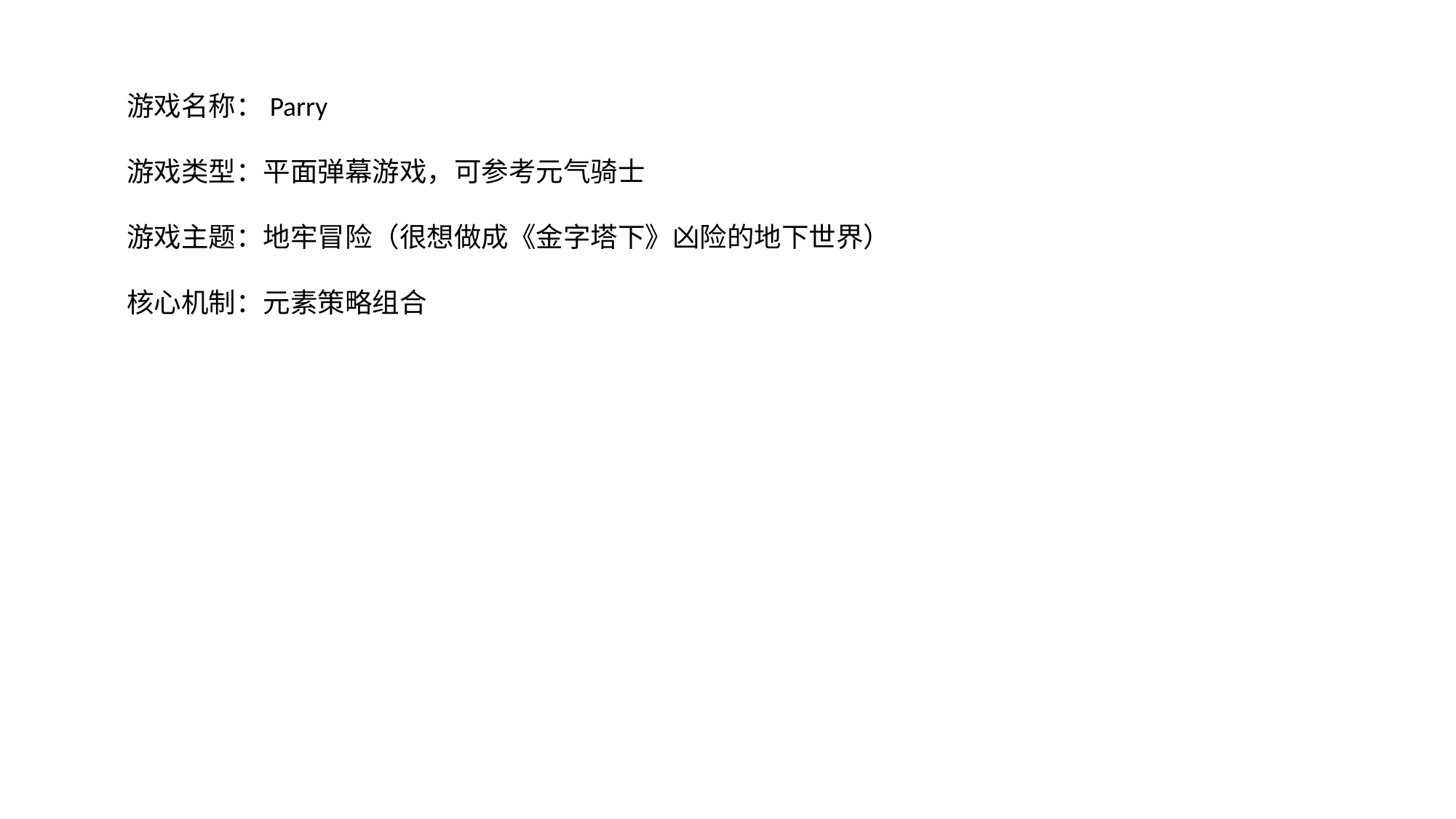

游戏名称：Parry

游戏类型：平面弹幕游戏，可参考元气骑士

游戏主题：地牢冒险（很想做成《金字塔下》凶险的地下世界）

核心机制：元素策略组合